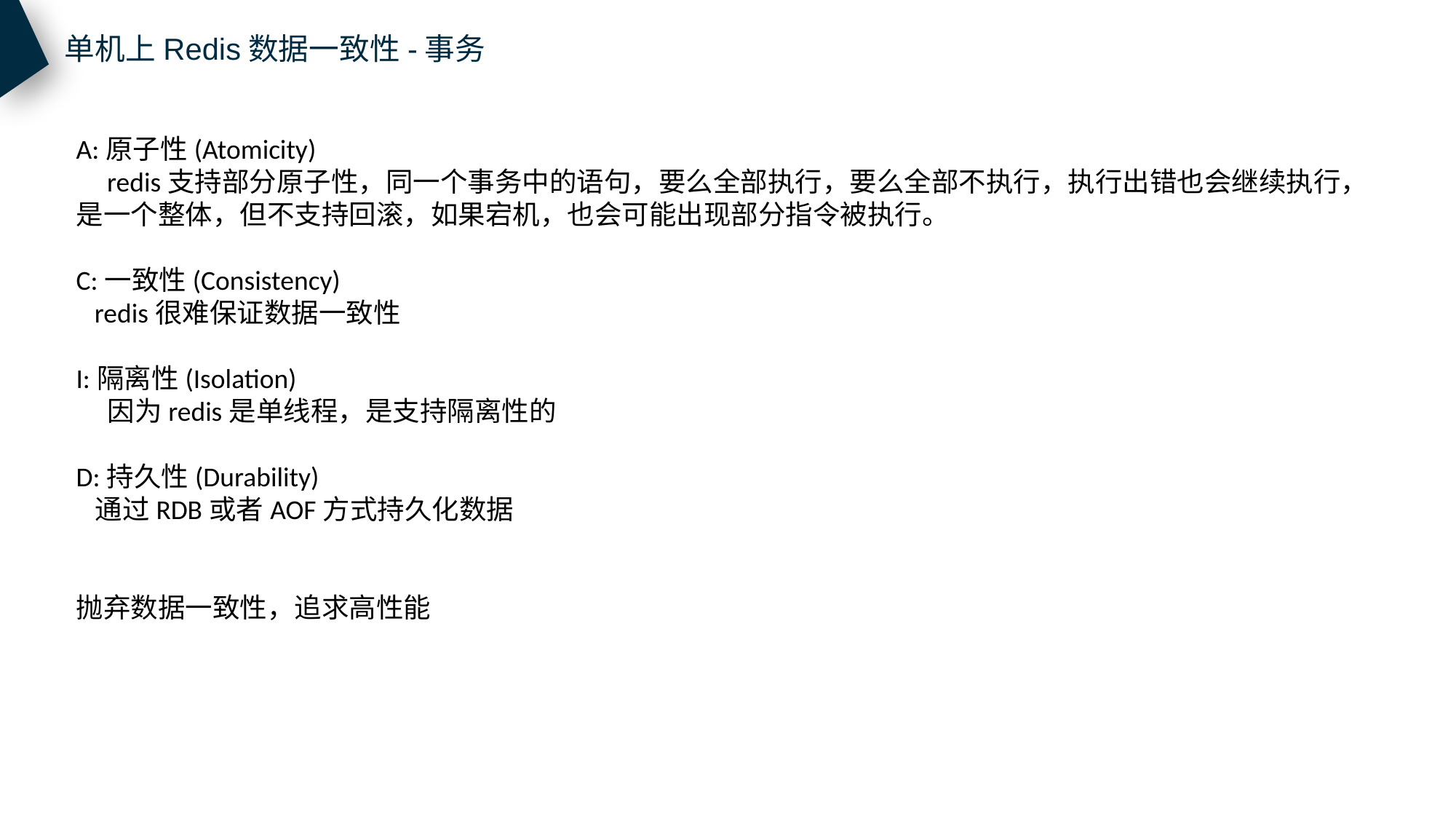

单机上Redis数据一致性-事务
A:原子性(Atomicity)
     redis支持部分原子性，同一个事务中的语句，要么全部执行，要么全部不执行，执行出错也会继续执行，是一个整体，但不支持回滚，如果宕机，也会可能出现部分指令被执行。

C:一致性(Consistency)
   redis很难保证数据一致性

I:隔离性(Isolation)
    因为redis是单线程，是支持隔离性的

D:持久性(Durability)
  通过RDB或者AOF方式持久化数据

抛弃数据一致性，追求高性能